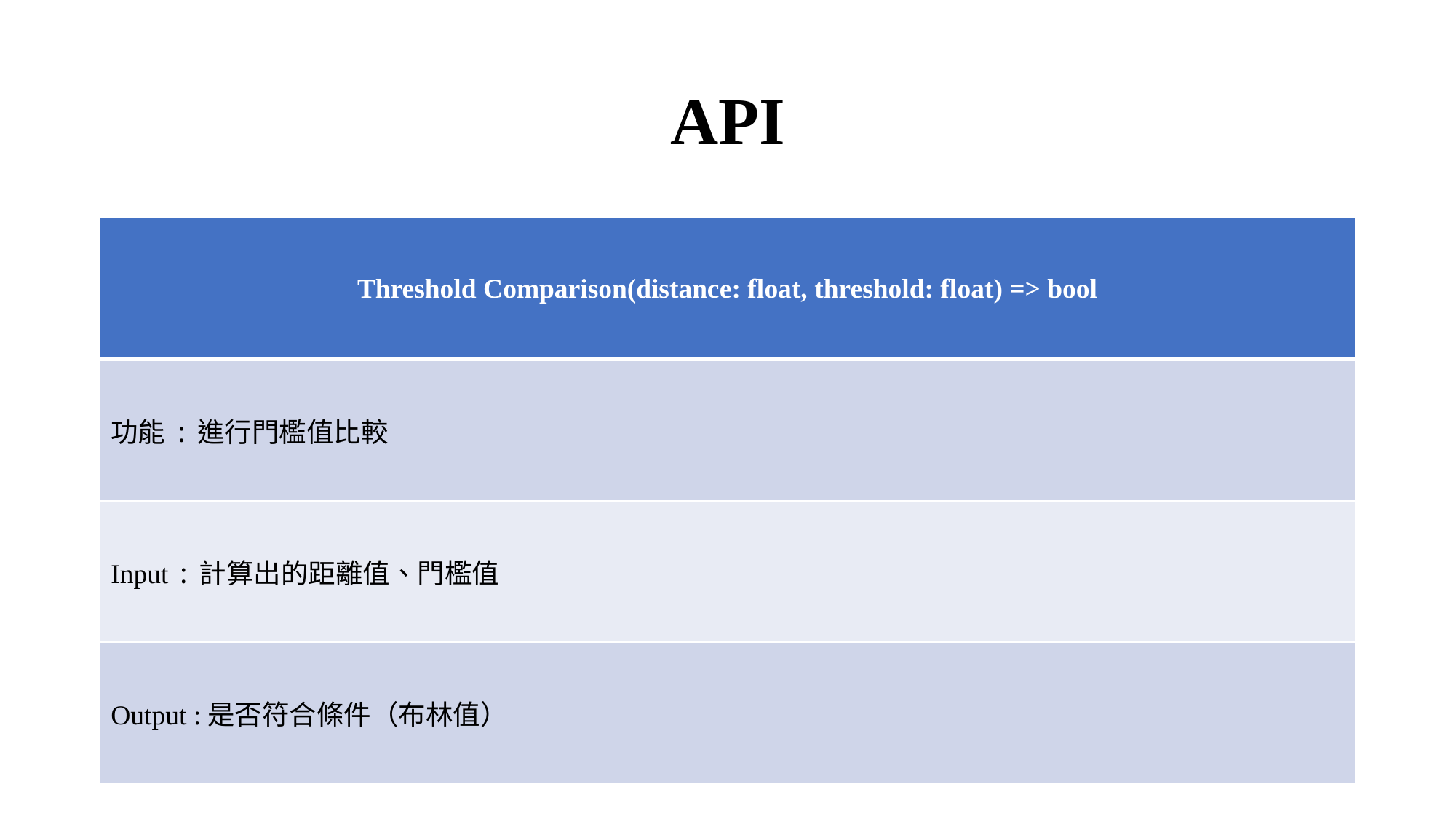

# API
| Threshold Comparison(distance: float, threshold: float) => bool |
| --- |
| 功能:進行門檻值比較 |
| Input :計算出的距離值、門檻值 |
| Output :是否符合條件（布林值） |